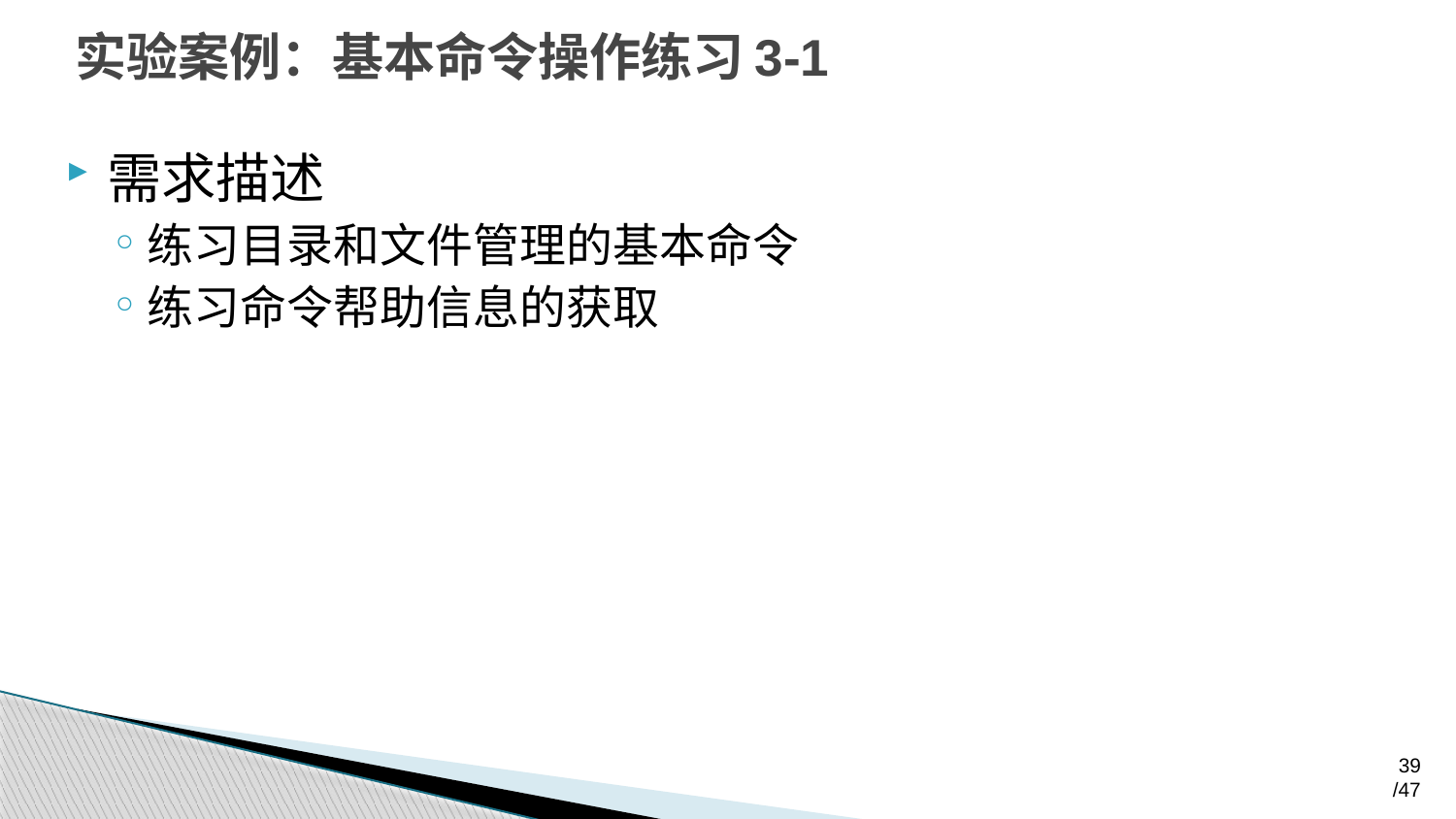

# 实验案例：基本命令操作练习3-1
需求描述
练习目录和文件管理的基本命令
练习命令帮助信息的获取

39/47